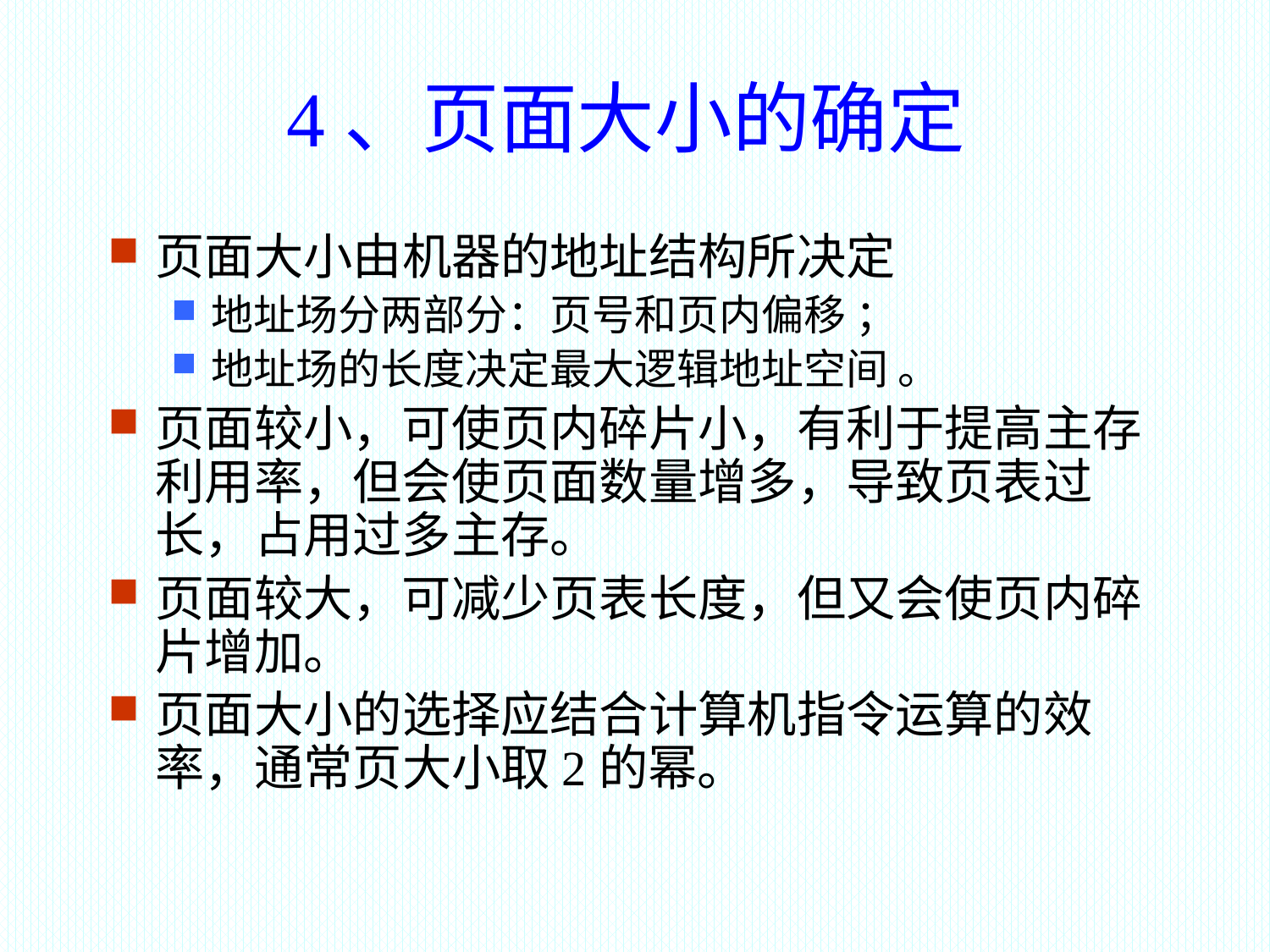

# 4、页面大小的确定
页面大小由机器的地址结构所决定
地址场分两部分：页号和页内偏移 ；
地址场的长度决定最大逻辑地址空间 。
页面较小，可使页内碎片小，有利于提高主存利用率，但会使页面数量增多，导致页表过长，占用过多主存。
页面较大，可减少页表长度，但又会使页内碎片增加。
页面大小的选择应结合计算机指令运算的效率，通常页大小取2的幂。